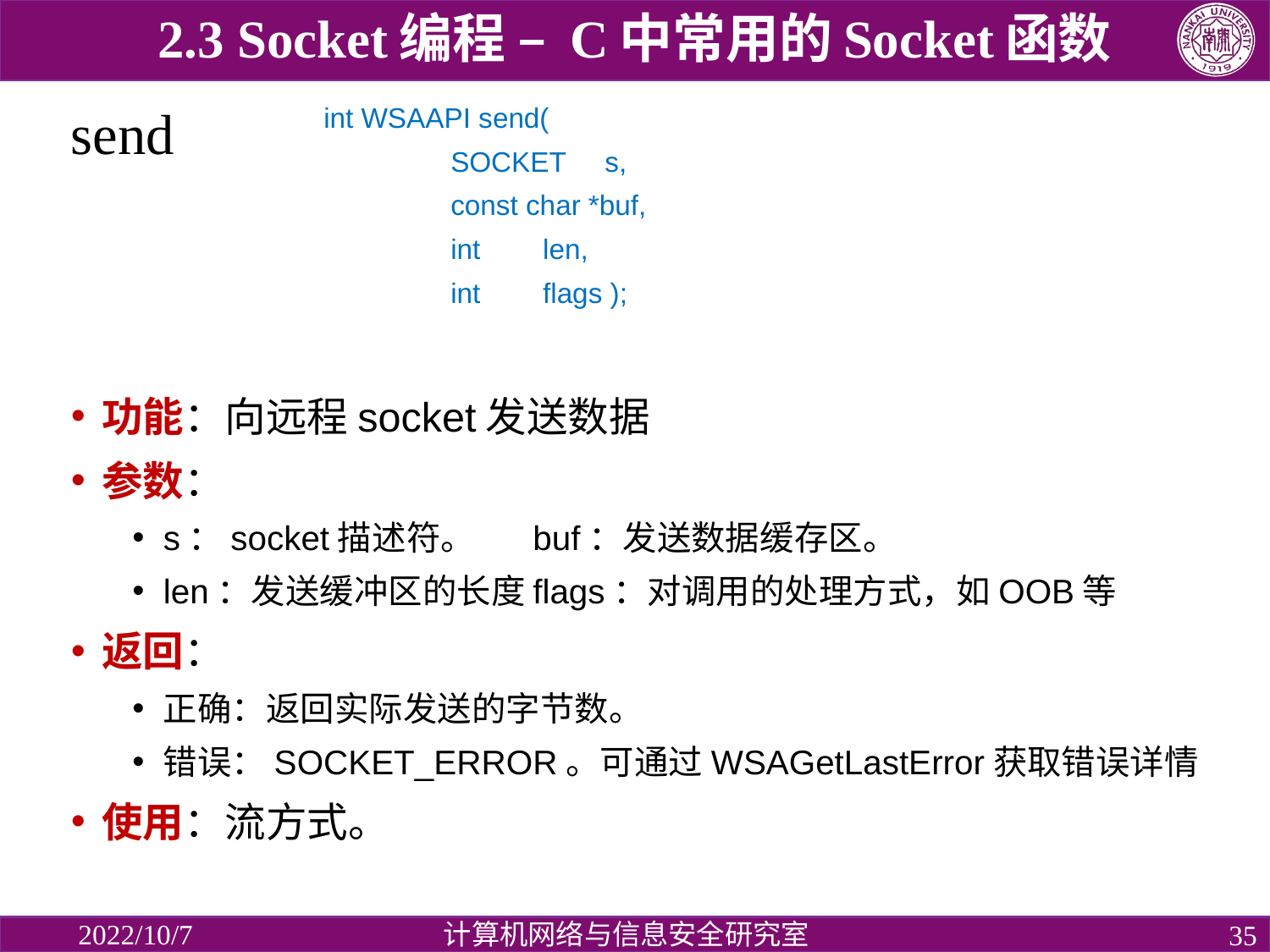

2.3 Socket编程 – C中常用的Socket函数
int WSAAPI send(
  	SOCKET     s,
  	const char *buf,
  	int        len,
  	int        flags );
# send
功能：向远程socket发送数据
参数：
s：socket描述符。	buf：发送数据缓存区。
len：发送缓冲区的长度	flags：对调用的处理方式，如OOB等
返回：
正确：返回实际发送的字节数。
错误：SOCKET_ERROR。可通过WSAGetLastError获取错误详情
使用：流方式。